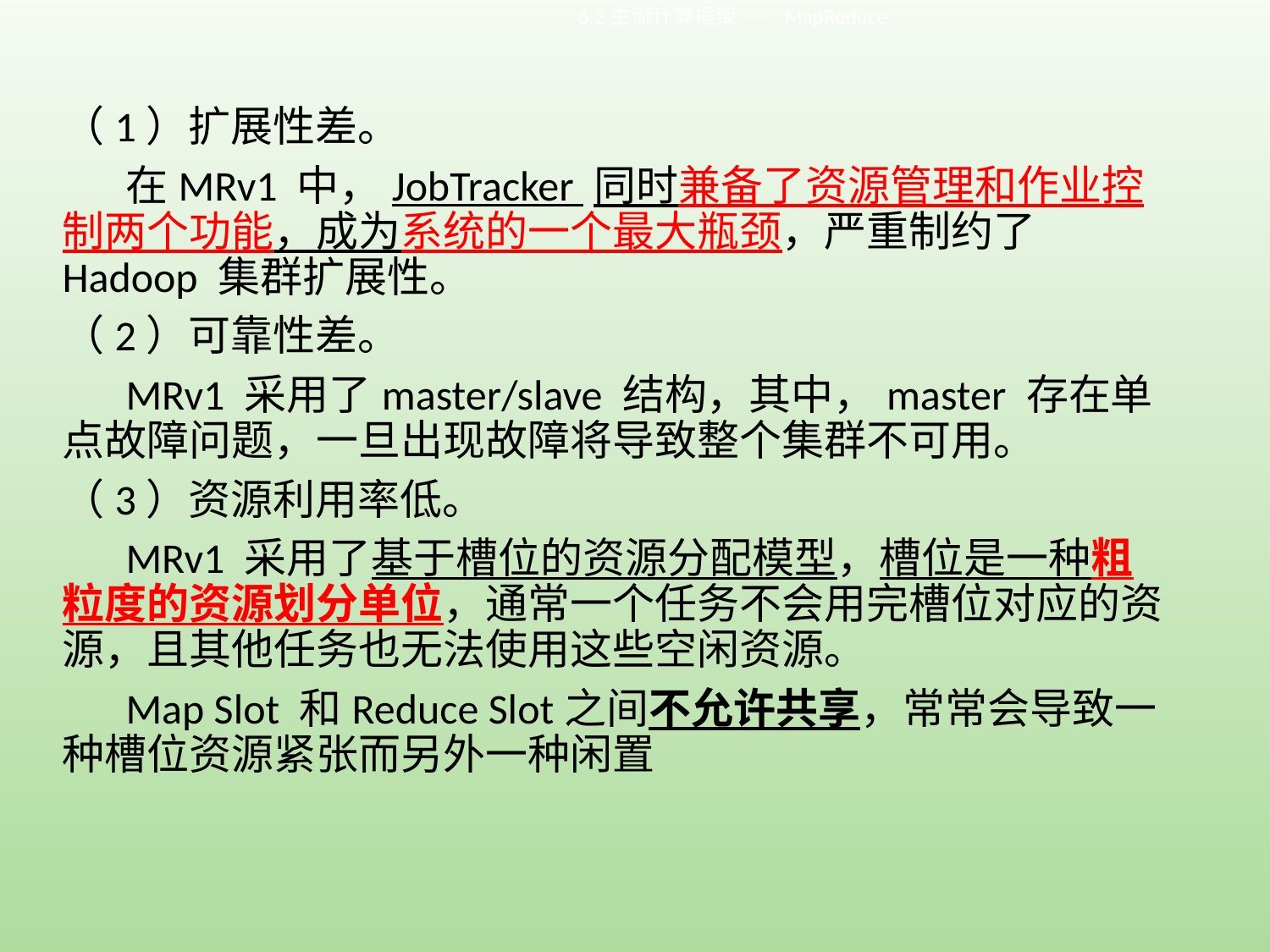

6.2主流计算框架——MapReduce
（1）扩展性差。
在MRv1 中，JobTracker 同时兼备了资源管理和作业控制两个功能，成为系统的一个最大瓶颈，严重制约了Hadoop 集群扩展性。
（2）可靠性差。
MRv1 采用了master/slave 结构，其中，master 存在单点故障问题，一旦出现故障将导致整个集群不可用。
（3）资源利用率低。
MRv1 采用了基于槽位的资源分配模型，槽位是一种粗粒度的资源划分单位，通常一个任务不会用完槽位对应的资源，且其他任务也无法使用这些空闲资源。
Map Slot 和Reduce Slot之间不允许共享，常常会导致一种槽位资源紧张而另外一种闲置